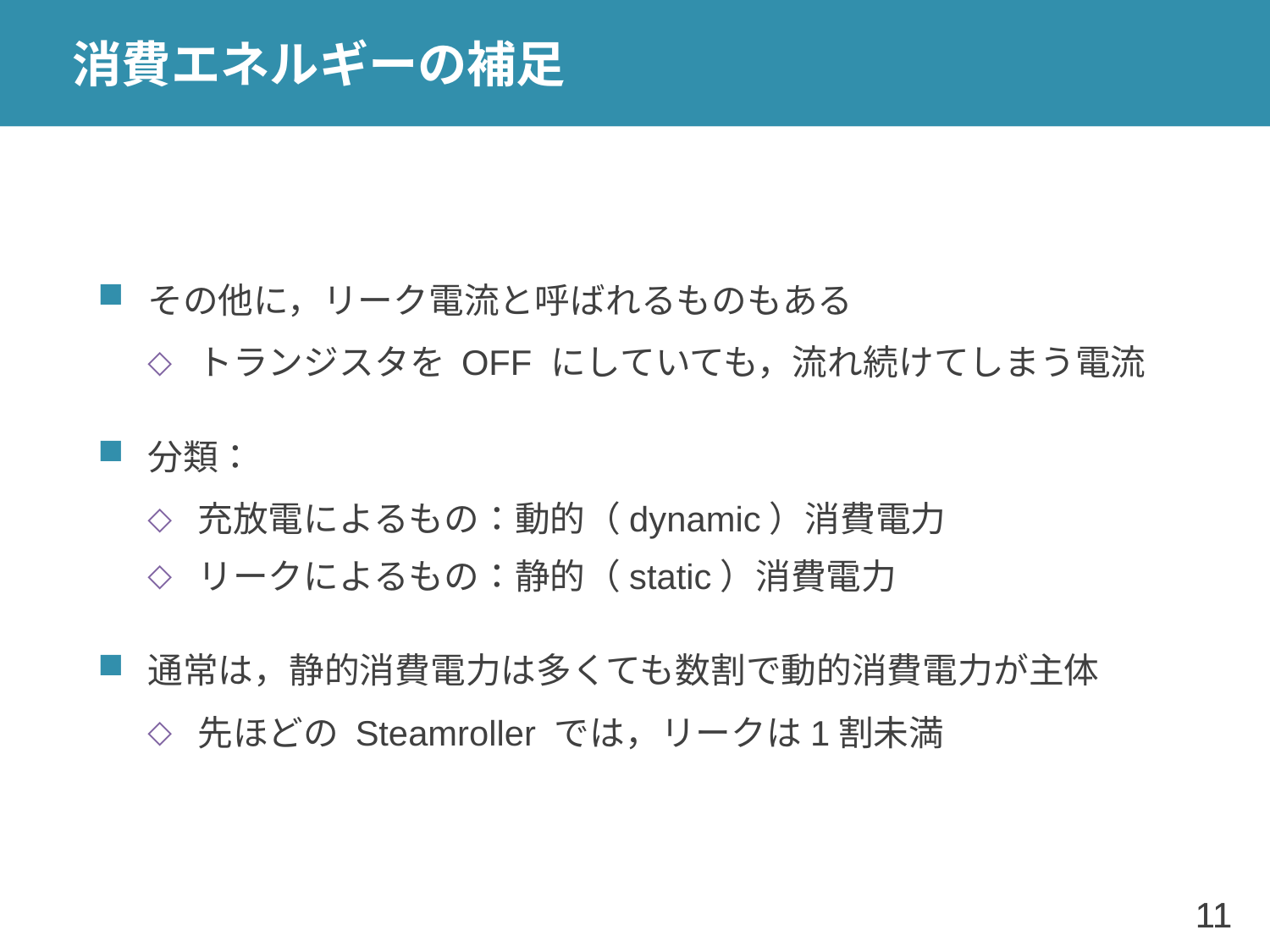

# 消費エネルギーの補足
その他に，リーク電流と呼ばれるものもある
トランジスタを OFF にしていても，流れ続けてしまう電流
分類：
充放電によるもの：動的（dynamic）消費電力
リークによるもの：静的（static）消費電力
通常は，静的消費電力は多くても数割で動的消費電力が主体
先ほどの Steamroller では，リークは1割未満